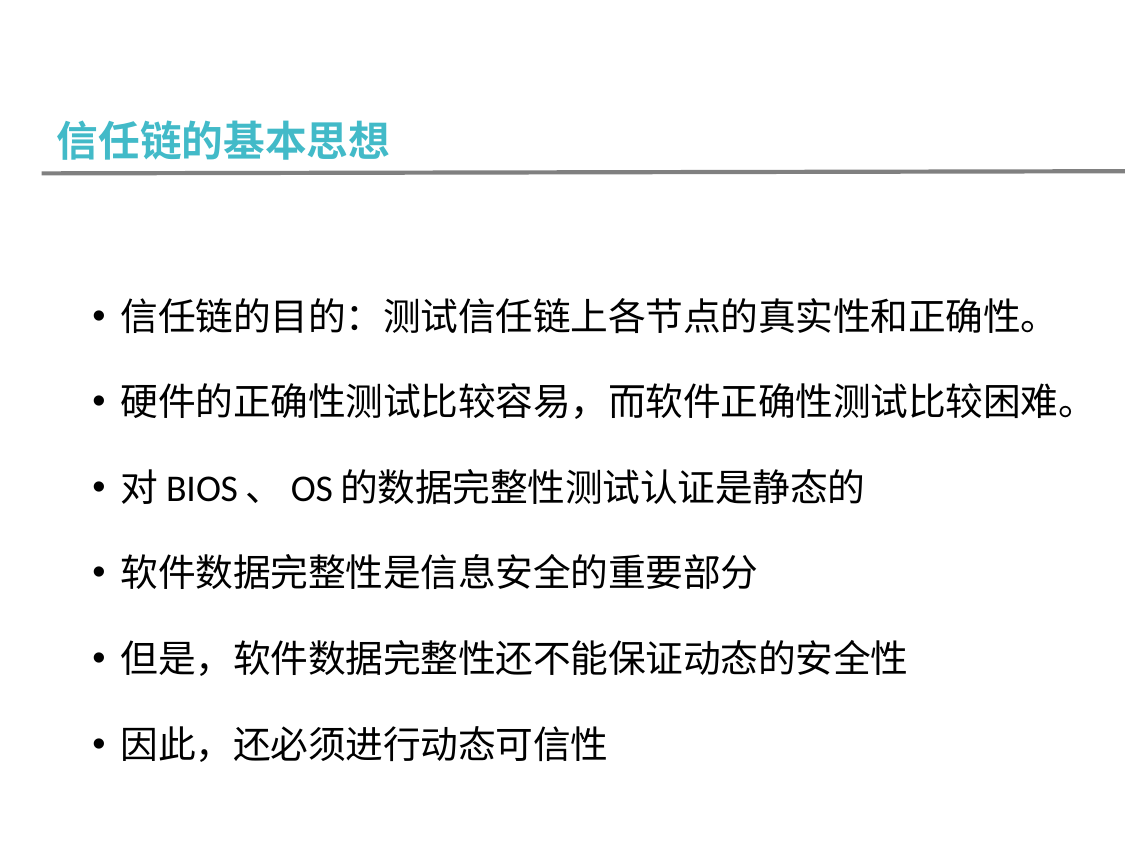

三、信任链的基本思想
信任链的基本思想

信任链的目的：测试信任链上各节点的真实性和正确性。
硬件的正确性测试比较容易，而软件正确性测试比较困难。
对BIOS、OS的数据完整性测试认证是静态的
软件数据完整性是信息安全的重要部分
但是，软件数据完整性还不能保证动态的安全性
因此，还必须进行动态可信性的测量认证